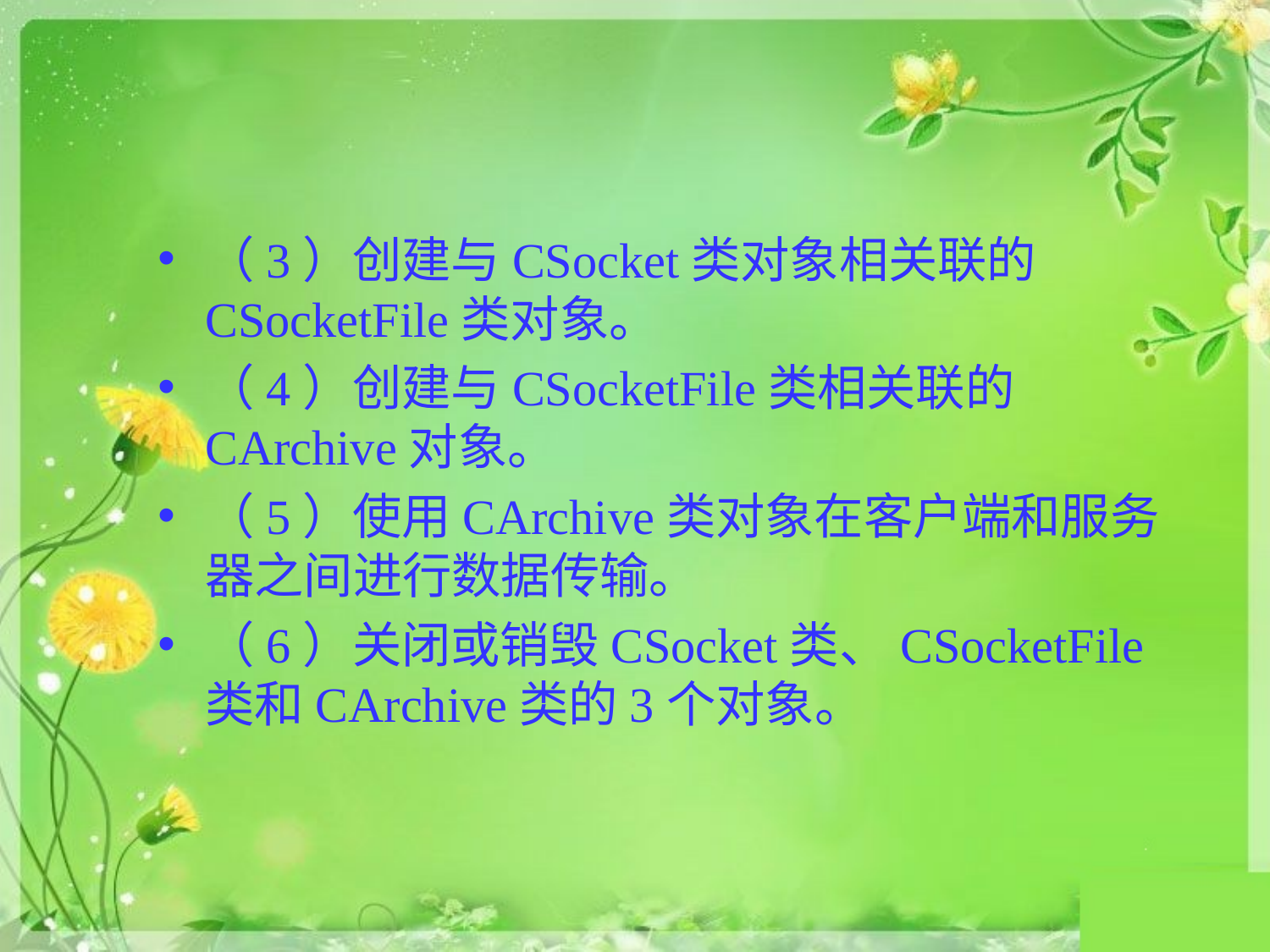

#
（3）创建与CSocket类对象相关联的CSocketFile类对象。
（4）创建与CSocketFile类相关联的CArchive对象。
（5）使用CArchive类对象在客户端和服务器之间进行数据传输。
（6）关闭或销毁CSocket类、CSocketFile类和CArchive类的3个对象。